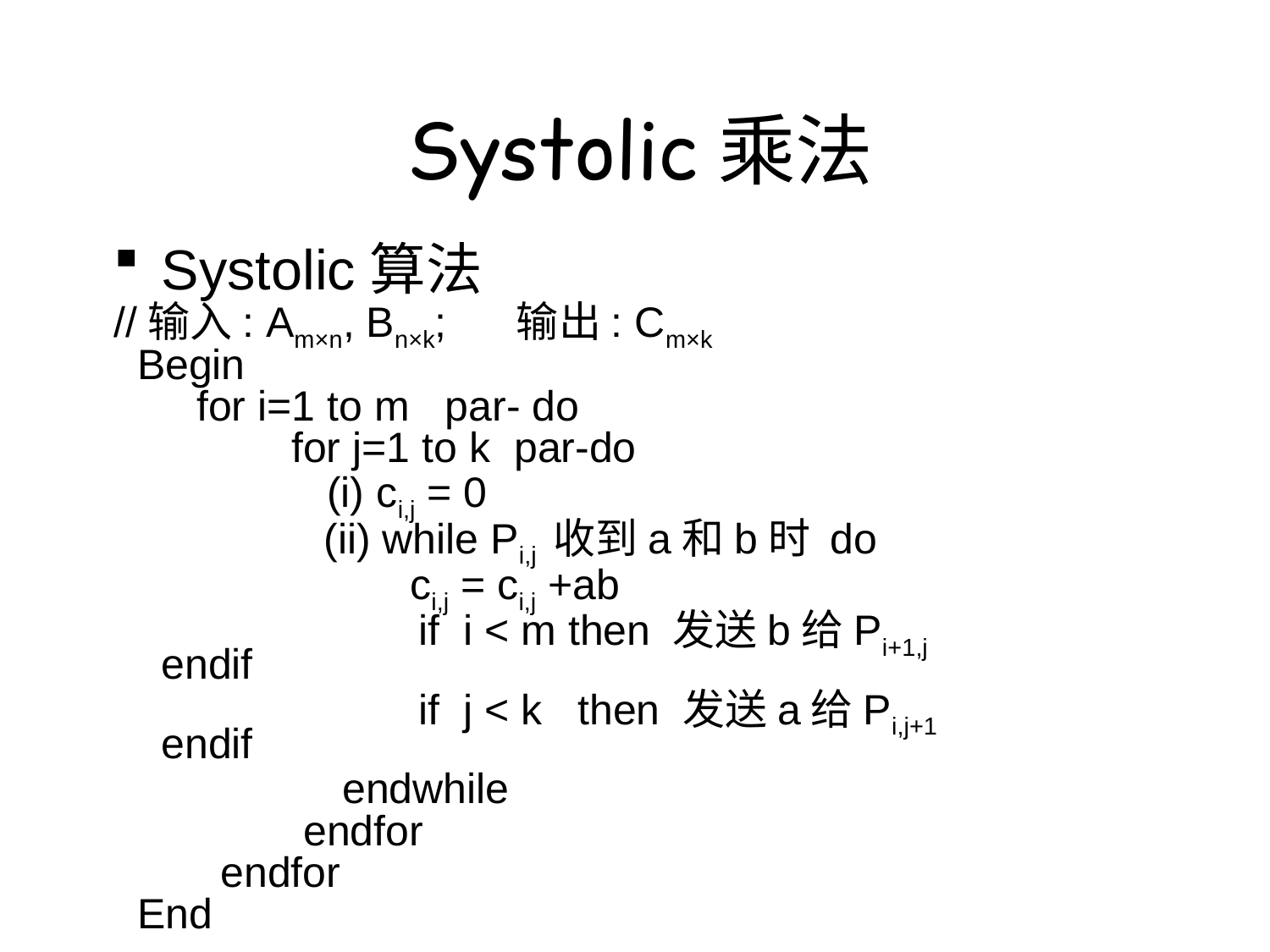

# Systolic乘法

Systolic算法
//输入: Am×n, Bn×k;     输出: Cm×k
  Begin
       for i=1 to m   par- do
               for j=1 to k  par-do
                  (i) ci,j = 0
		   (ii) while Pi,j 收到a和b时 do
                         ci,j = ci,j +ab
		           if  i < m then 发送b给Pi+1,j endif
		           if  j < k   then 发送a给Pi,j+1 endif
                              endwhile
                endfor
	     endfor
  End